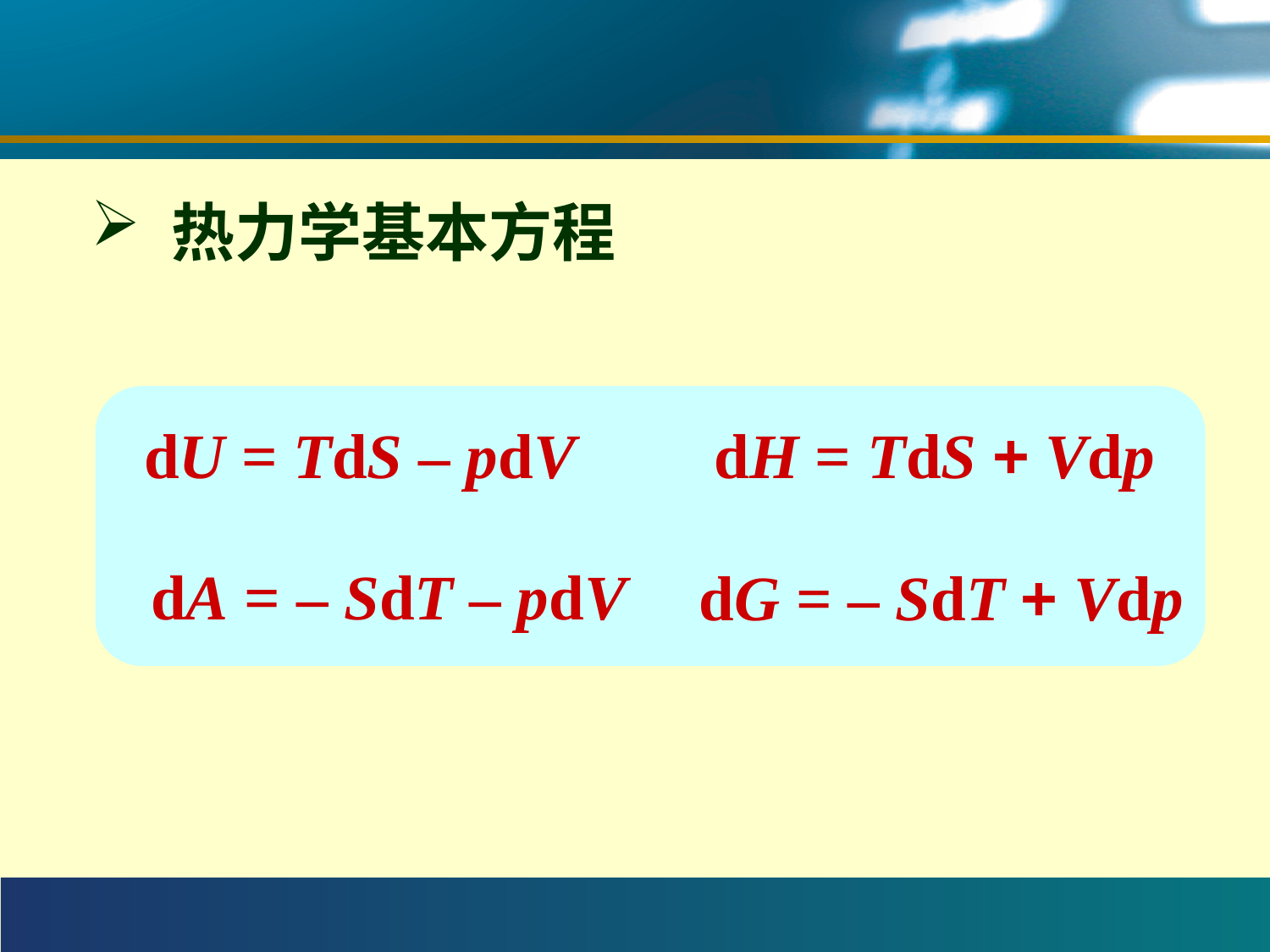

#
 热力学基本方程

dU = TdS – pdV
dH = TdS + Vdp
dA = – SdT – pdV
dG = – SdT + Vdp